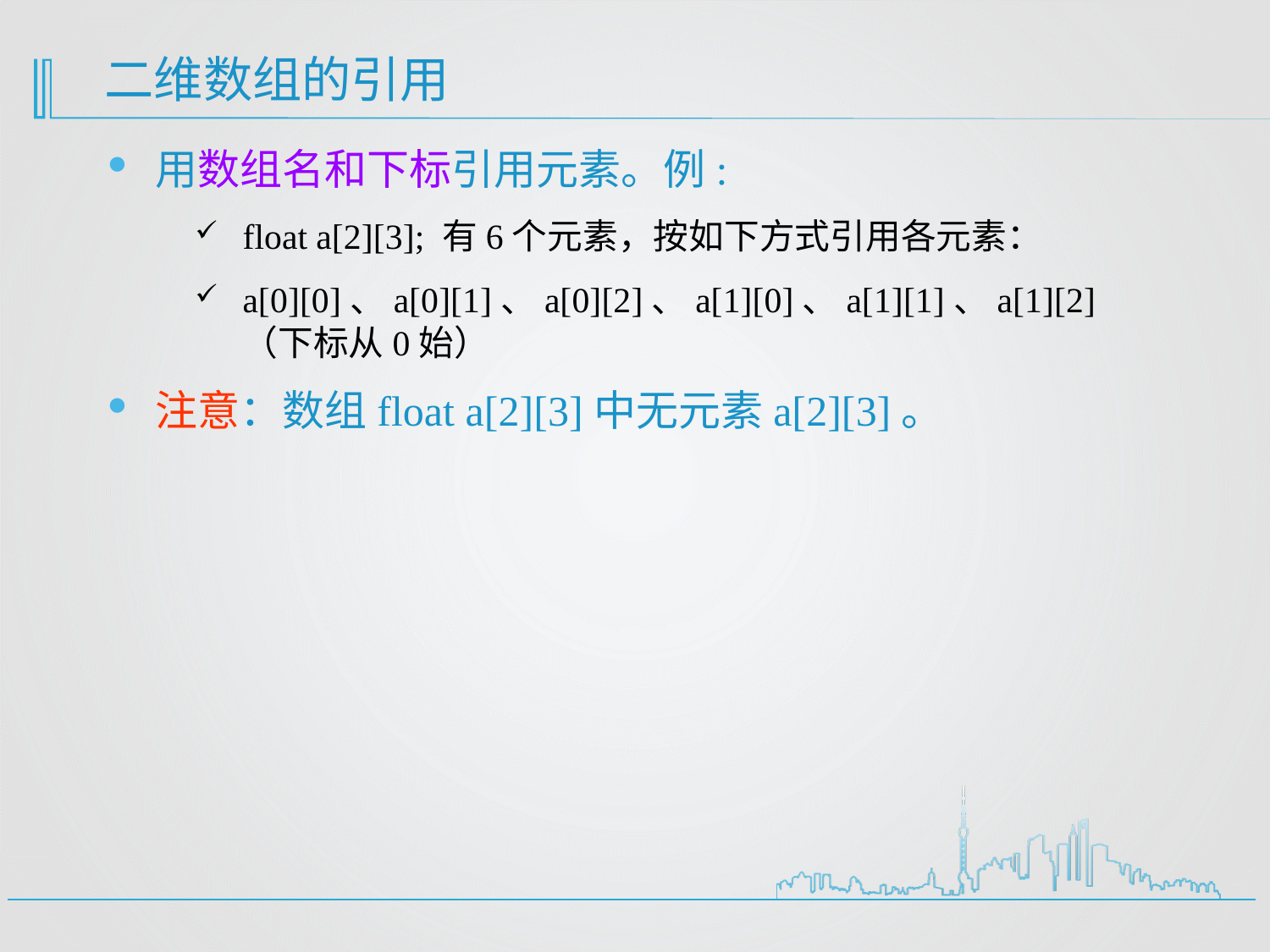

二维数组的引用
用数组名和下标引用元素。例:
float a[2][3]; 有6个元素，按如下方式引用各元素：
a[0][0]、a[0][1]、a[0][2]、a[1][0]、a[1][1]、a[1][2] （下标从0始）
注意：数组float a[2][3]中无元素a[2][3]。